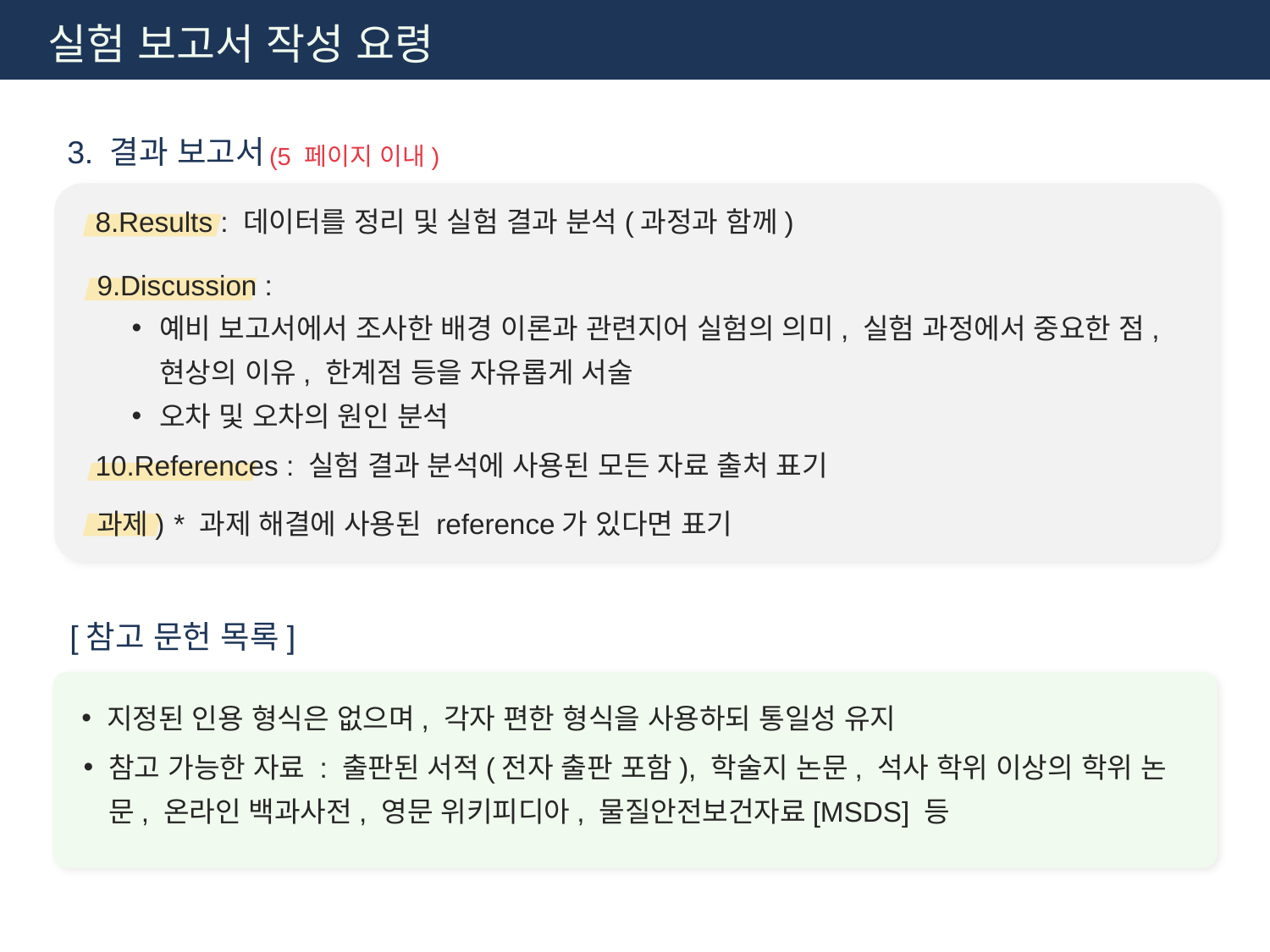

실험 보고서 작성 요령
(5 페이지 이내)
3. 결과 보고서

8.Results : 데이터를 정리 및 실험 결과 분석(과정과 함께)

9.Discussion :
예비 보고서에서 조사한 배경 이론과 관련지어 실험의 의미, 실험 과정에서 중요한 점, 현상의 이유, 한계점 등을 자유롭게 서술
오차 및 오차의 원인 분석

10.References : 실험 결과 분석에 사용된 모든 자료 출처 표기

* 과제 해결에 사용된 reference가 있다면 표기
과제)

[참고 문헌 목록]

지정된 인용 형식은 없으며, 각자 편한 형식을 사용하되 통일성 유지
참고 가능한 자료 : 출판된 서적(전자 출판 포함), 학술지 논문, 석사 학위 이상의 학위 논문, 온라인 백과사전, 영문 위키피디아, 물질안전보건자료[MSDS] 등